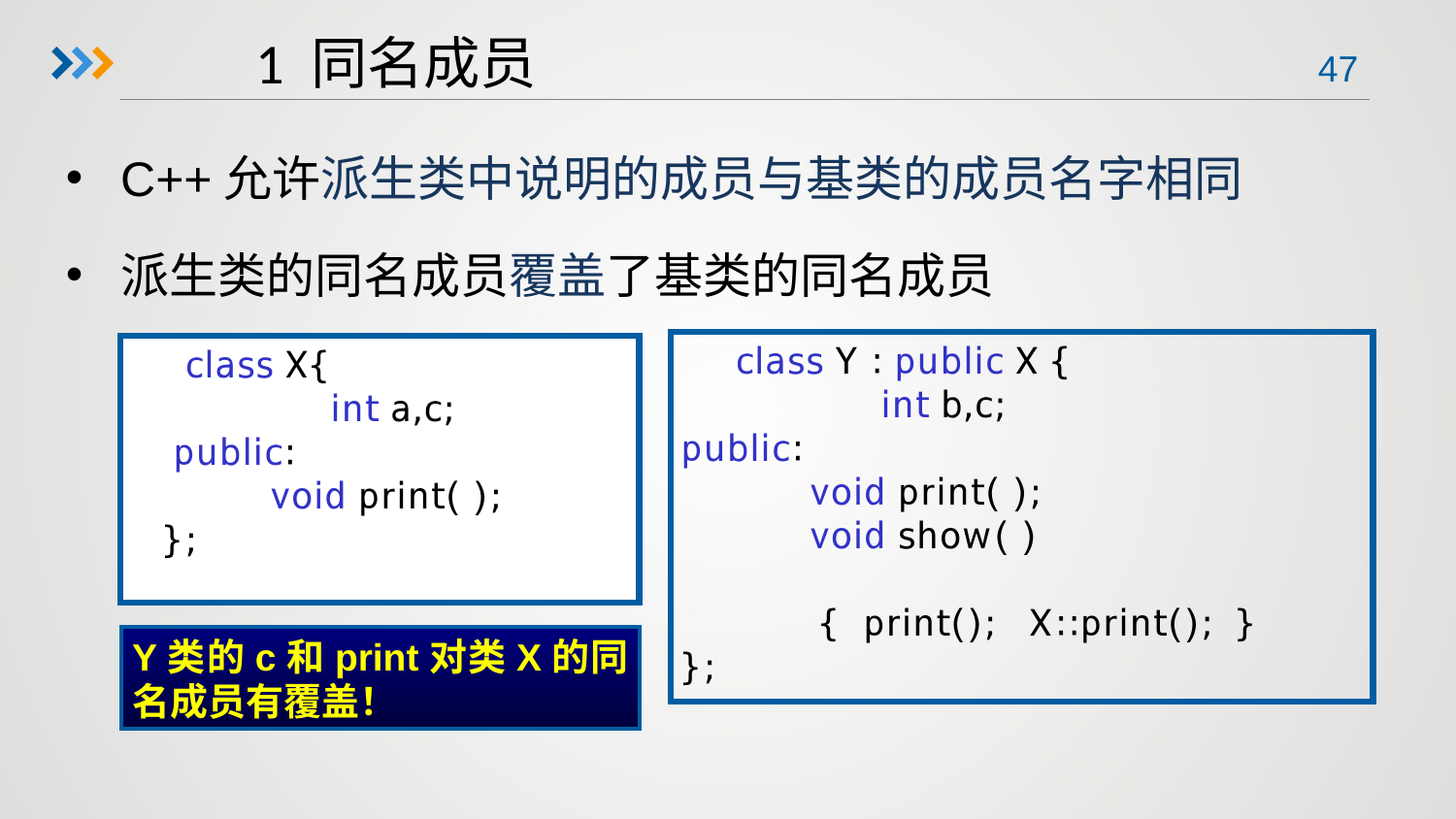

1 同名成员
C++允许派生类中说明的成员与基类的成员名字相同
派生类的同名成员覆盖了基类的同名成员

	class Y : public X {
		int b,c;
public:
	       void print( );
    	       void show( )
             {  print();   X::print();  }
};
	class X{
		int a,c;
    public:
     	        void print( );
   };
Y类的c和print对类X的同名成员有覆盖！